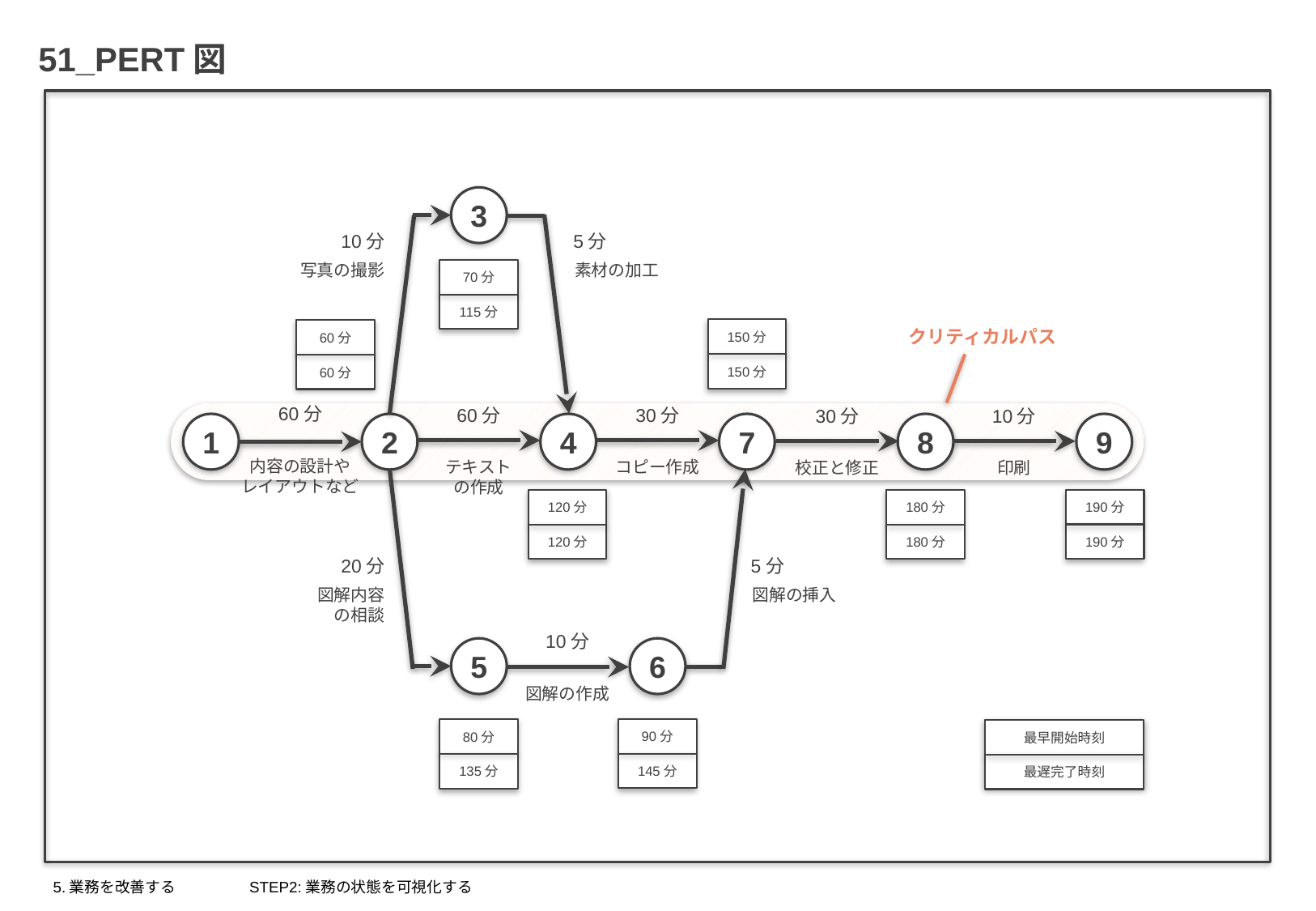

51_PERT図

3
10分
写真の撮影
5分
素材の加工

70分
115分

150分
150分
クリティカルパス

60分
60分
60分
内容の設計や
レイアウトなど
60分
テキスト
の作成
30分
コピー作成
30分
校正と修正
10分
印刷

1

2

4

7

8

9

190分
190分

120分
120分

180分
180分
20分
図解内容
の相談
5分
図解の挿入
10分
図解の作成

5

6

90分
145分

80分
135分

最早開始時刻
最遅完了時刻
5.業務を改善する
STEP2:業務の状態を可視化する